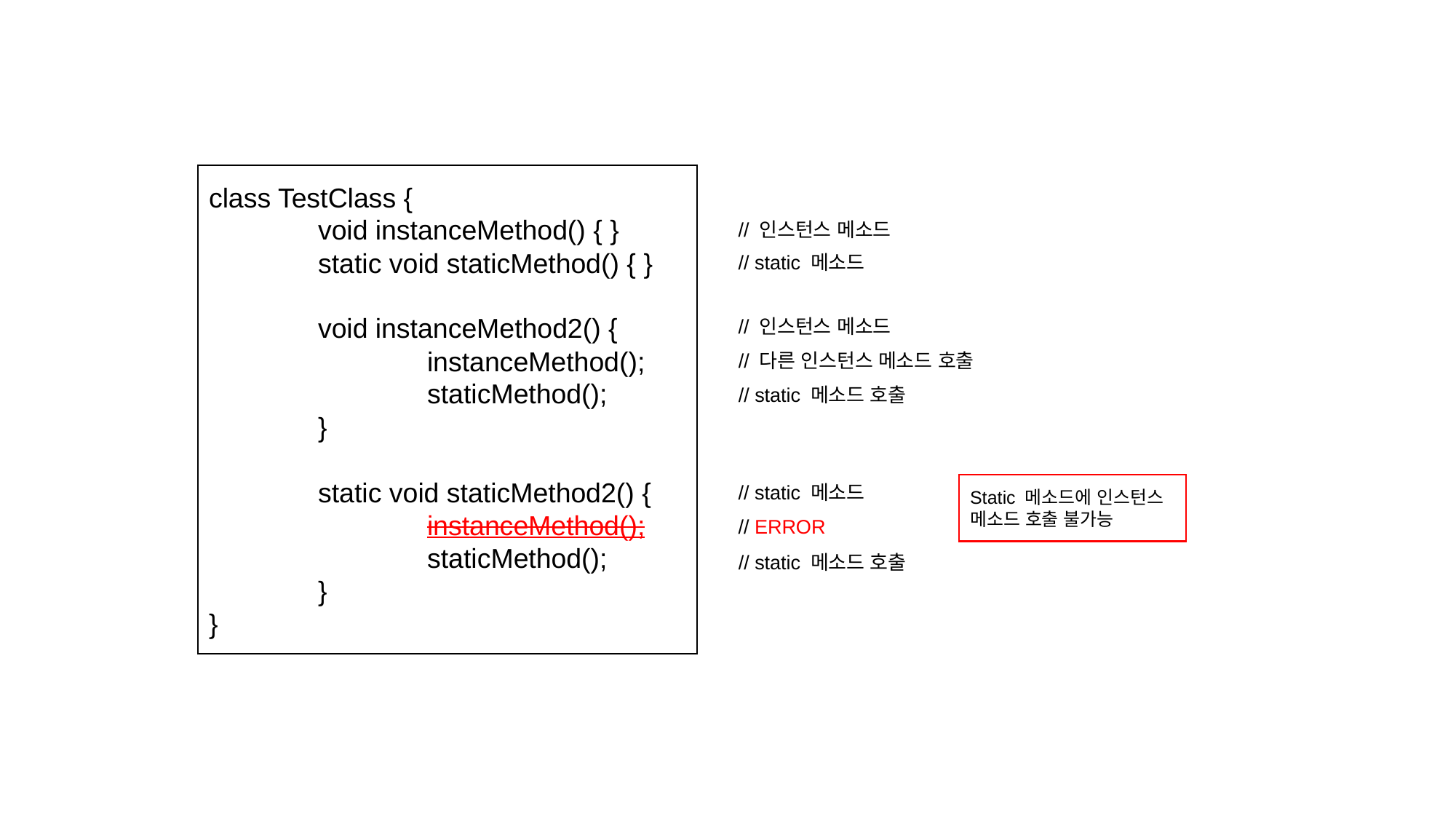

class TestClass {
	void instanceMethod() { }
	static void staticMethod() { }

	void instanceMethod2() {
		instanceMethod();
		staticMethod();
	}

	static void staticMethod2() {
		instanceMethod();
		staticMethod();
	}
}
// 인스턴스 메소드
// static 메소드
// 인스턴스 메소드
// 다른 인스턴스 메소드 호출
// static 메소드 호출
// static 메소드
Static 메소드에 인스턴스 메소드 호출 불가능
// ERROR
// static 메소드 호출